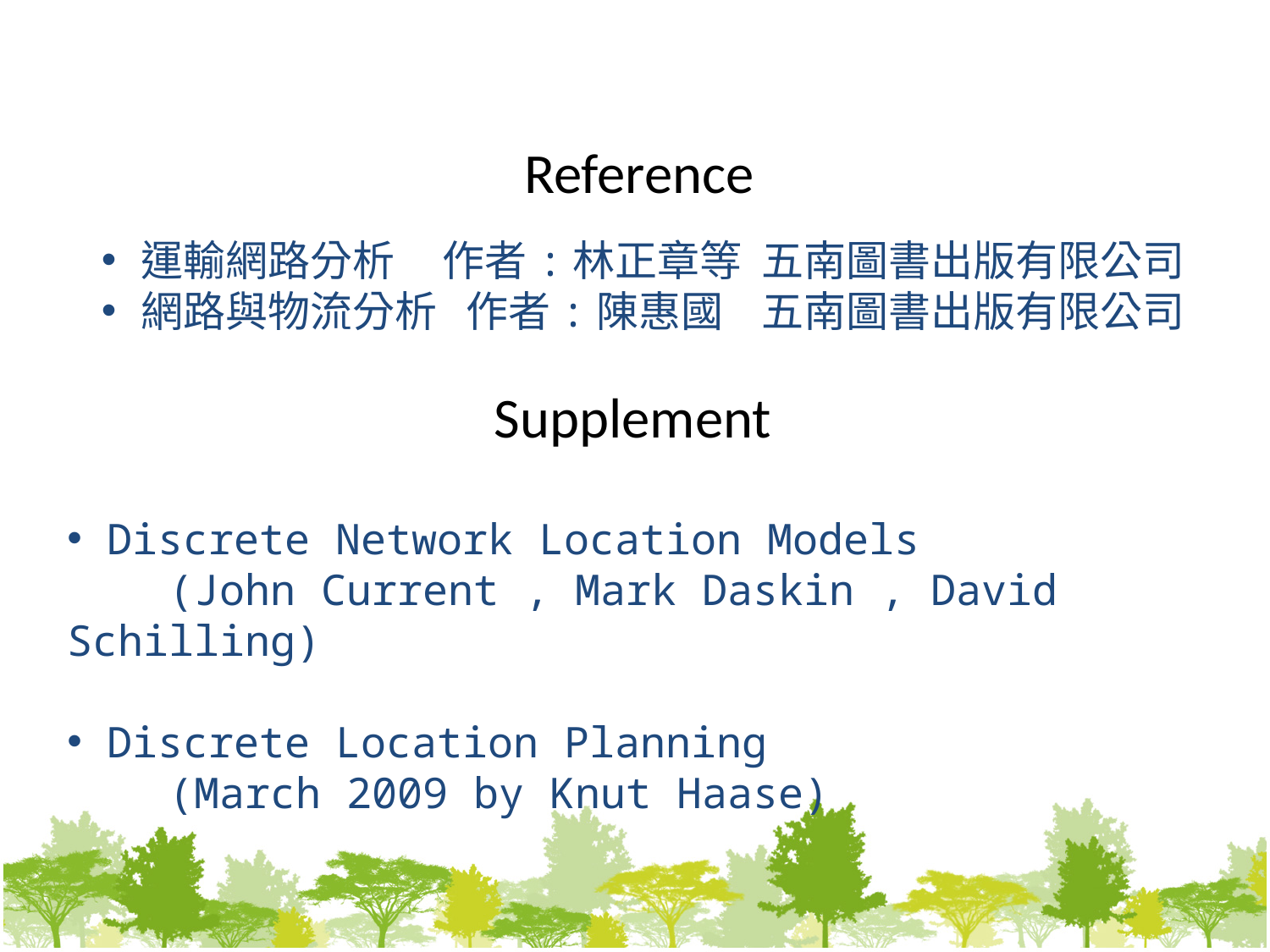

# Reference
運輸網路分析     作者:林正章等  五南圖書出版有限公司
網路與物流分析   作者:陳惠國    五南圖書出版有限公司

Supplement
Discrete Network Location Models
    (John Current , Mark Daskin , David Schilling)

Discrete Location Planning
    (March 2009 by Knut Haase)